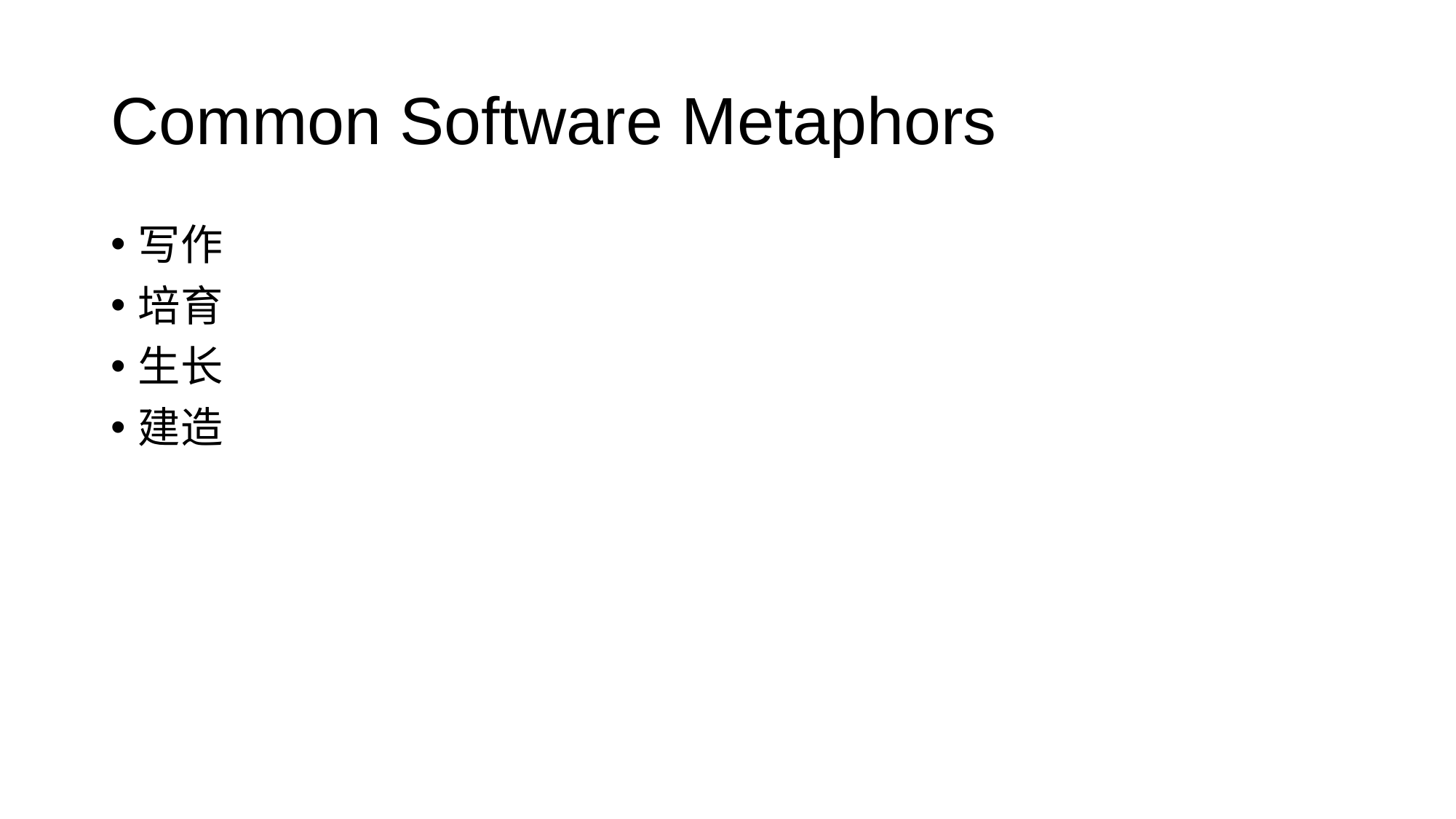

# Common Software Metaphors
写作
培育
生长
建造